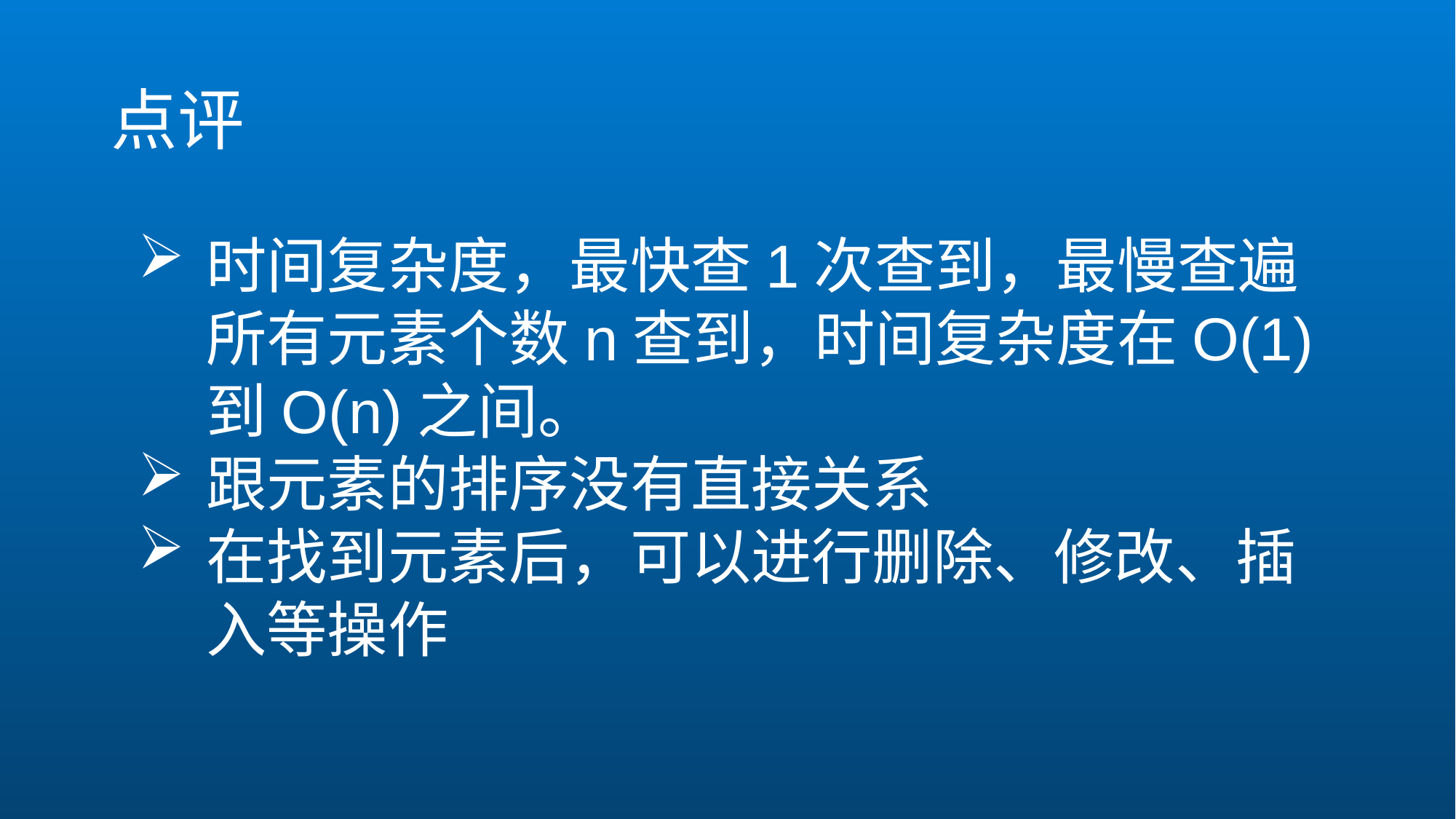

# 点评
时间复杂度，最快查1次查到，最慢查遍所有元素个数n查到，时间复杂度在O(1)到O(n)之间。
跟元素的排序没有直接关系
在找到元素后，可以进行删除、修改、插入等操作